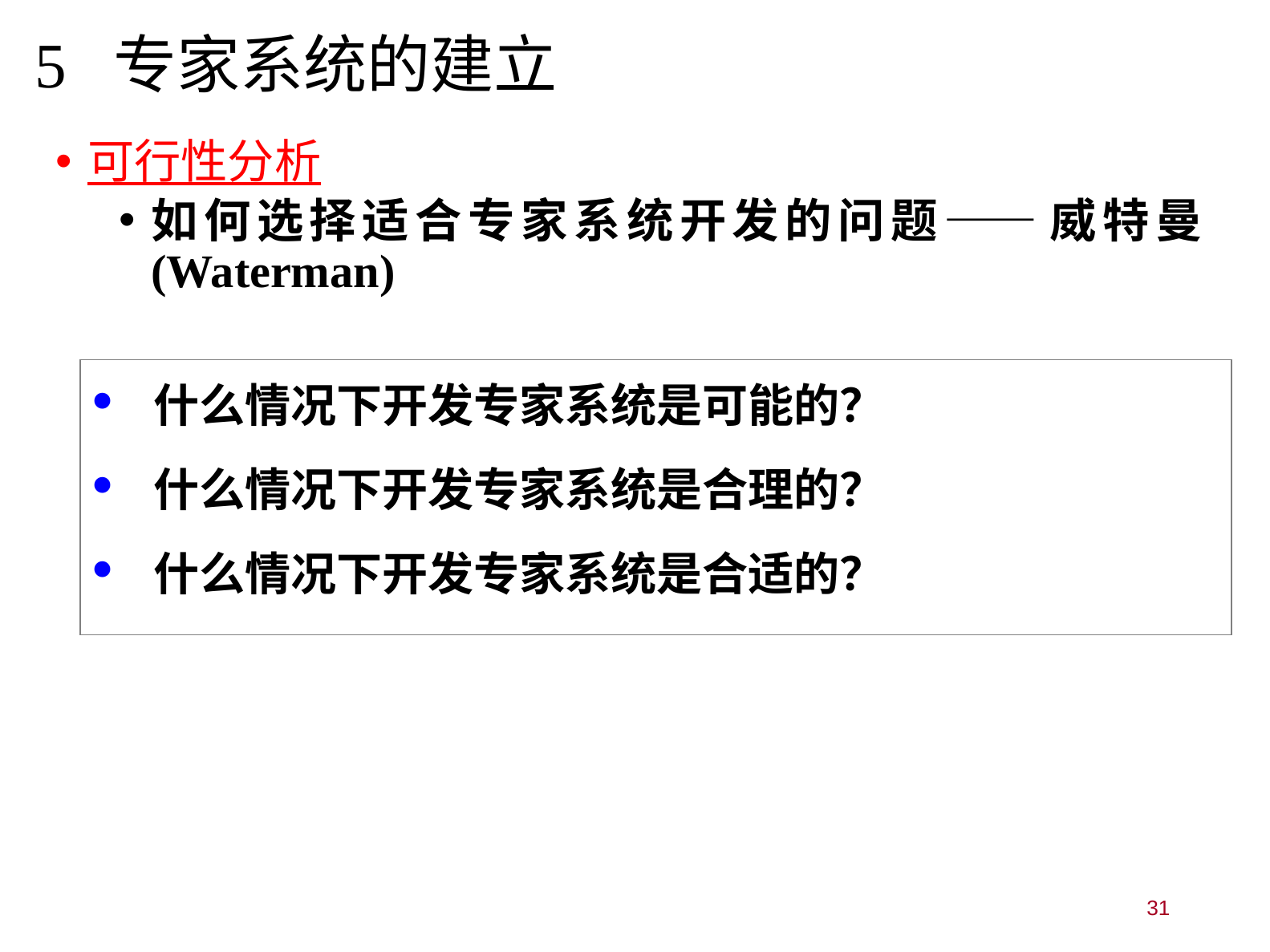

5  专家系统的建立
可行性分析
如何选择适合专家系统开发的问题——威特曼(Waterman)
什么情况下开发专家系统是可能的？
什么情况下开发专家系统是合理的？
什么情况下开发专家系统是合适的？
31